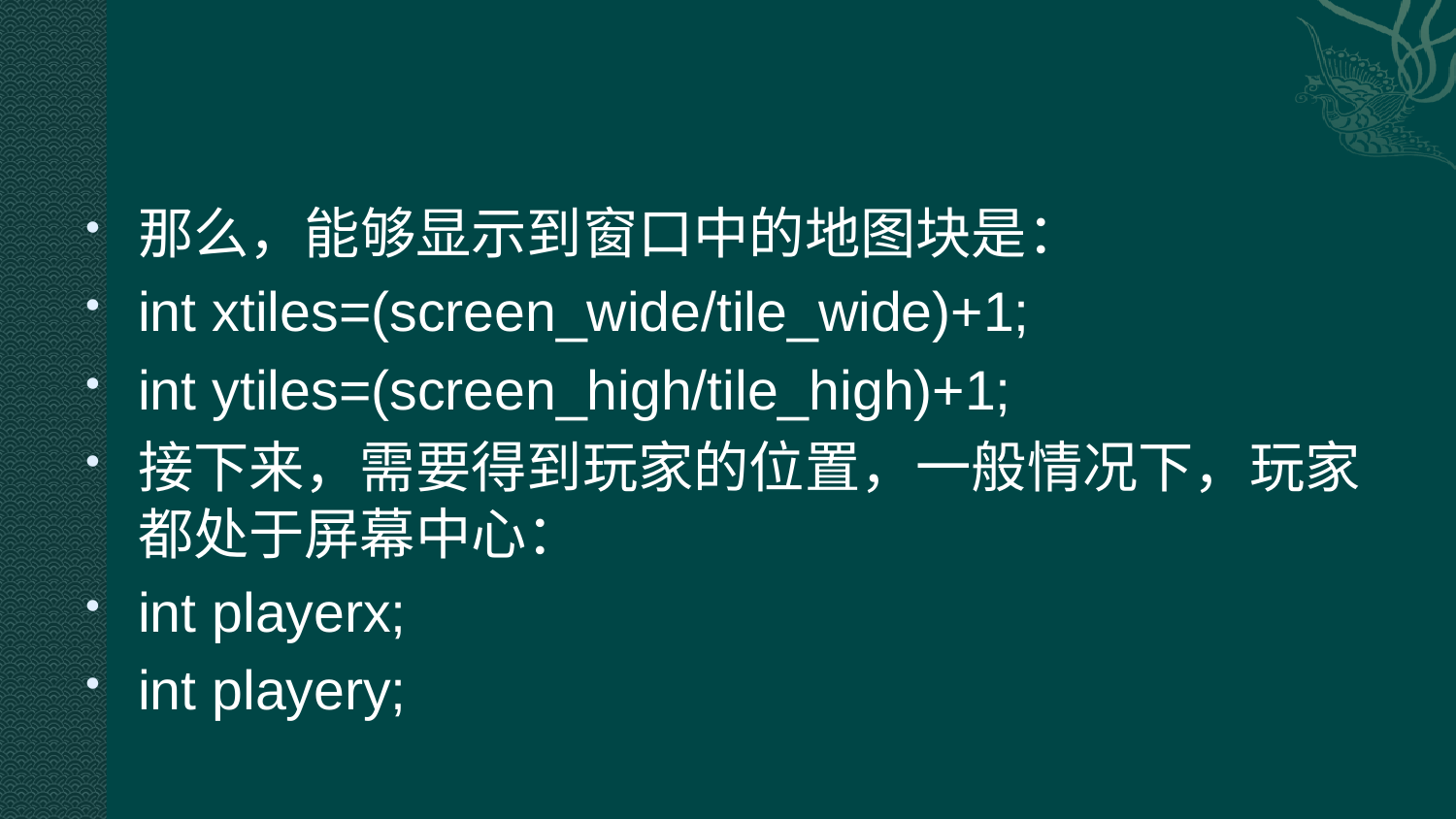

#
那么，能够显示到窗口中的地图块是：
int xtiles=(screen_wide/tile_wide)+1;
int ytiles=(screen_high/tile_high)+1;
接下来，需要得到玩家的位置，一般情况下，玩家都处于屏幕中心：
int playerx;
int playery;